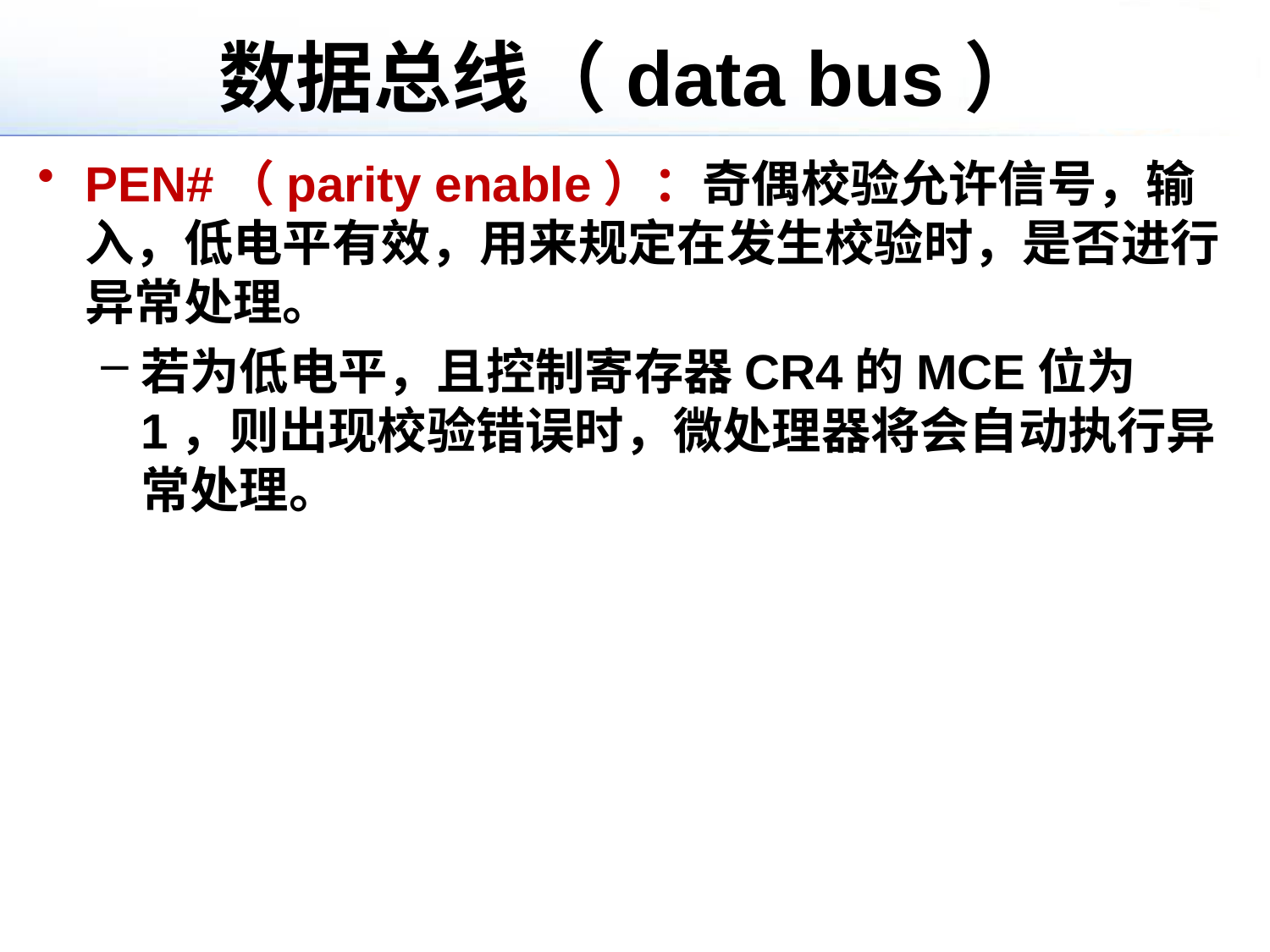

# 数据总线（data bus）
PEN#（parity enable）：奇偶校验允许信号，输入，低电平有效，用来规定在发生校验时，是否进行异常处理。
若为低电平，且控制寄存器CR4的MCE位为1，则出现校验错误时，微处理器将会自动执行异常处理。